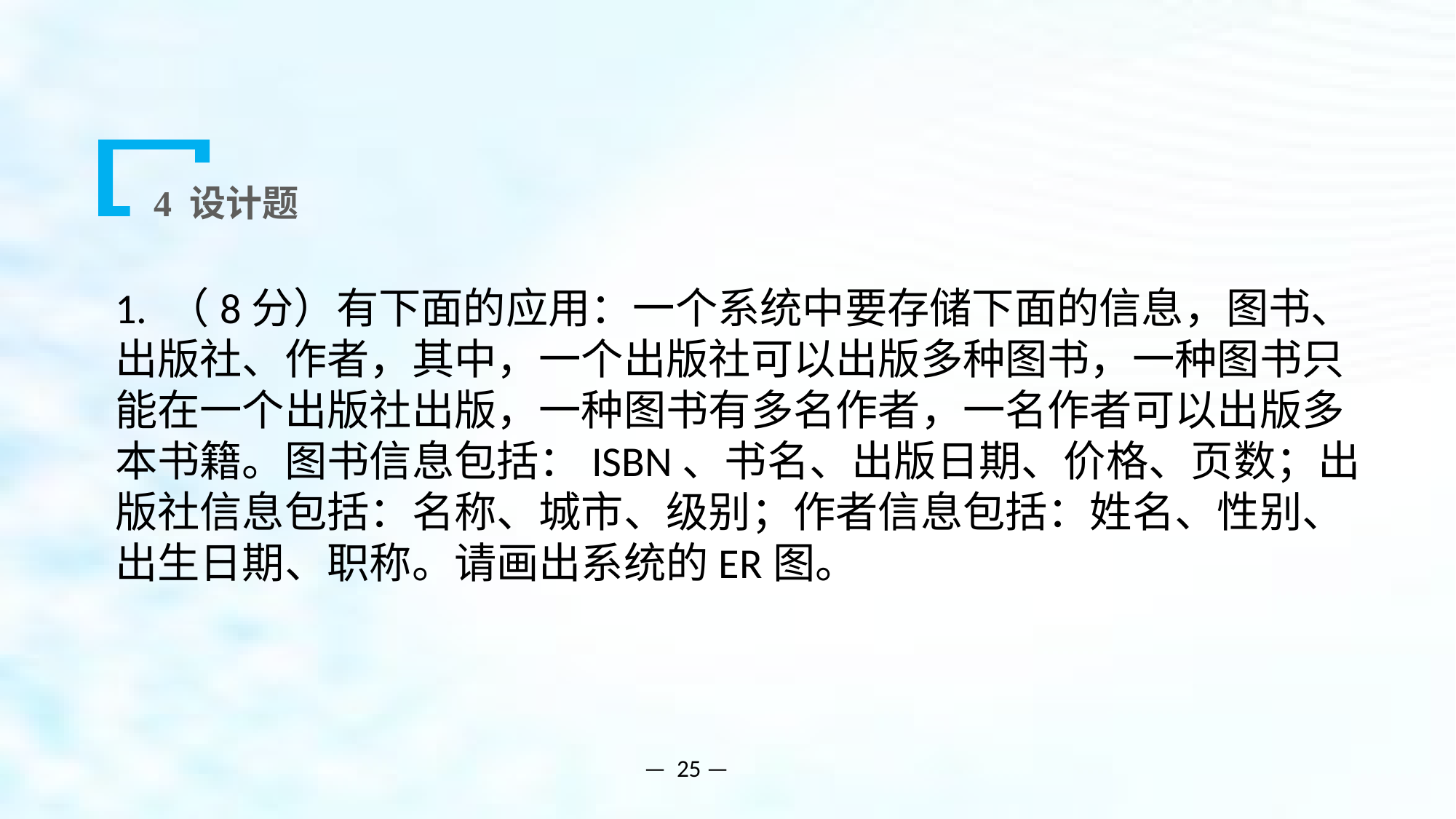

4 设计题
1. （8分）有下面的应用：一个系统中要存储下面的信息，图书、出版社、作者，其中，一个出版社可以出版多种图书，一种图书只能在一个出版社出版，一种图书有多名作者，一名作者可以出版多本书籍。图书信息包括：ISBN、书名、出版日期、价格、页数；出版社信息包括：名称、城市、级别；作者信息包括：姓名、性别、出生日期、职称。请画出系统的ER图。